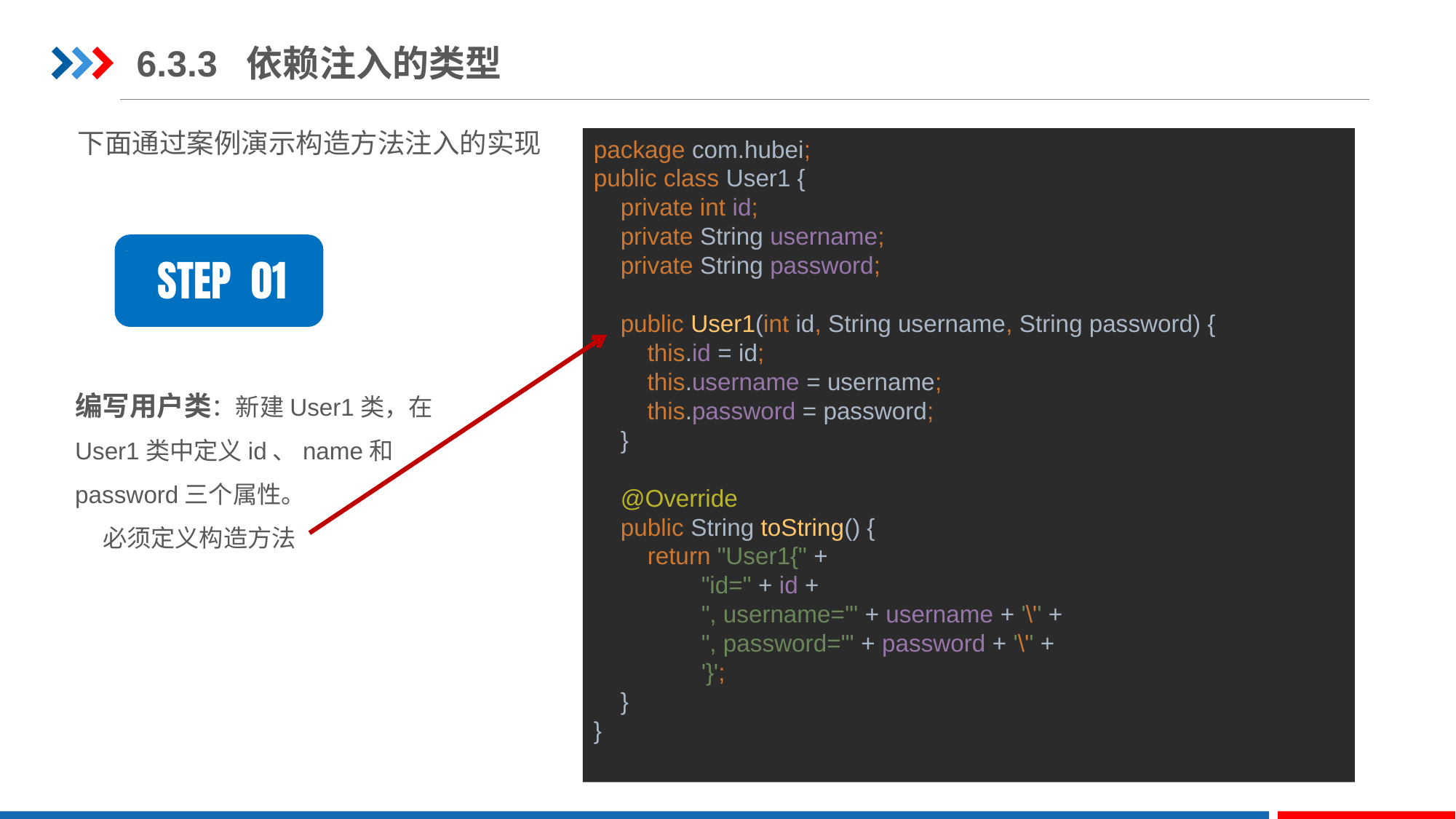

6.3.3  依赖注入的类型
下面通过案例演示构造方法注入的实现
package com.hubei;
public class User1 {
    private int id;
    private String username;
    private String password;
    public User1(int id, String username, String password) {
        this.id = id;
        this.username = username;
        this.password = password;
    }
    @Override
    public String toString() {
        return "User1{" +
                "id=" + id +
                ", username='" + username + '\'' +
                ", password='" + password + '\'' +
                '}';
    }
}

STEP  01
编写用户类：新建User1类，在User1类中定义id、name和password三个属性。
    必须定义构造方法